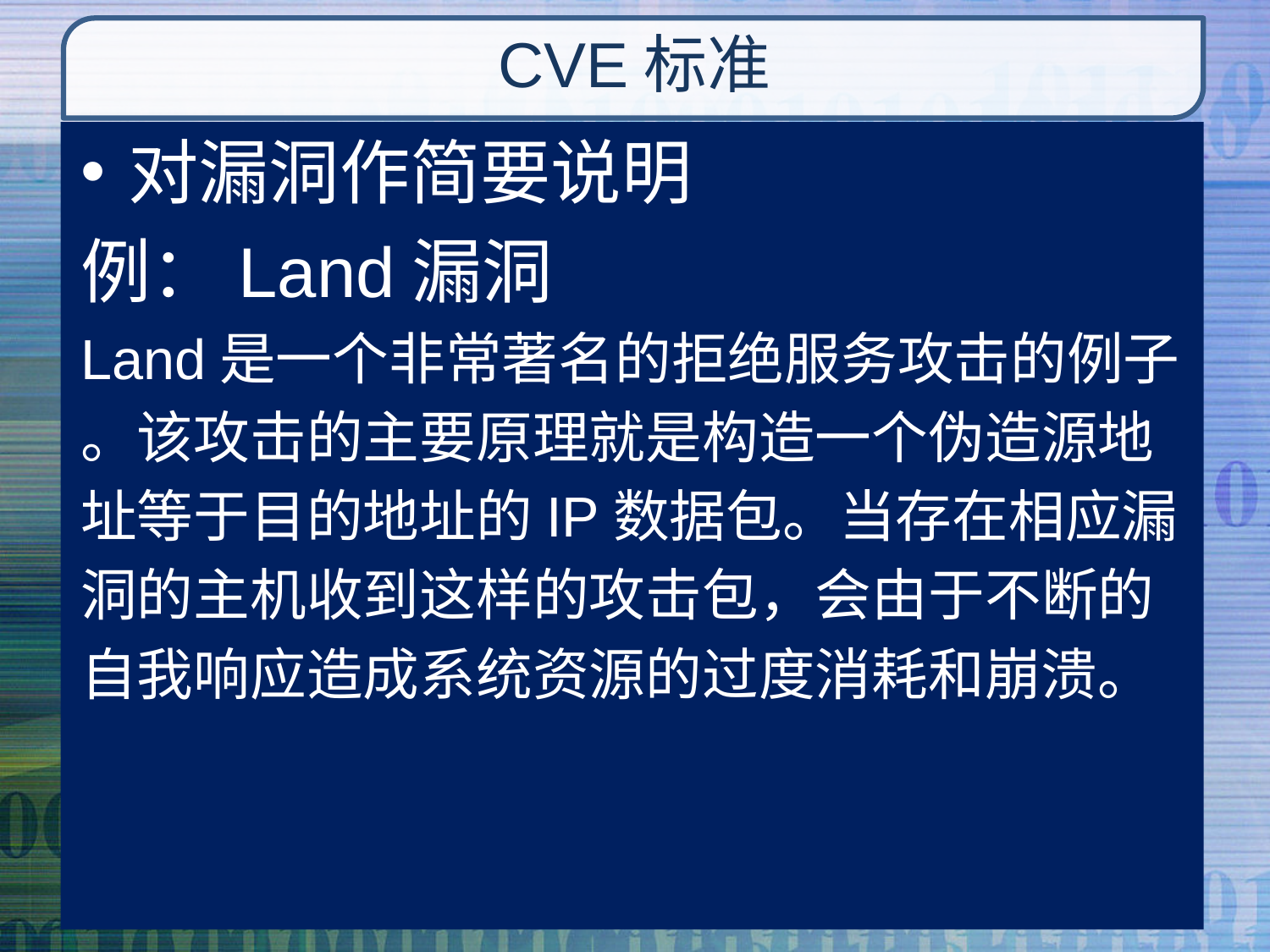

# CVE标准
对漏洞作简要说明
例：Land漏洞
Land是一个非常著名的拒绝服务攻击的例子
。该攻击的主要原理就是构造一个伪造源地
址等于目的地址的IP数据包。当存在相应漏
洞的主机收到这样的攻击包，会由于不断的
自我响应造成系统资源的过度消耗和崩溃。